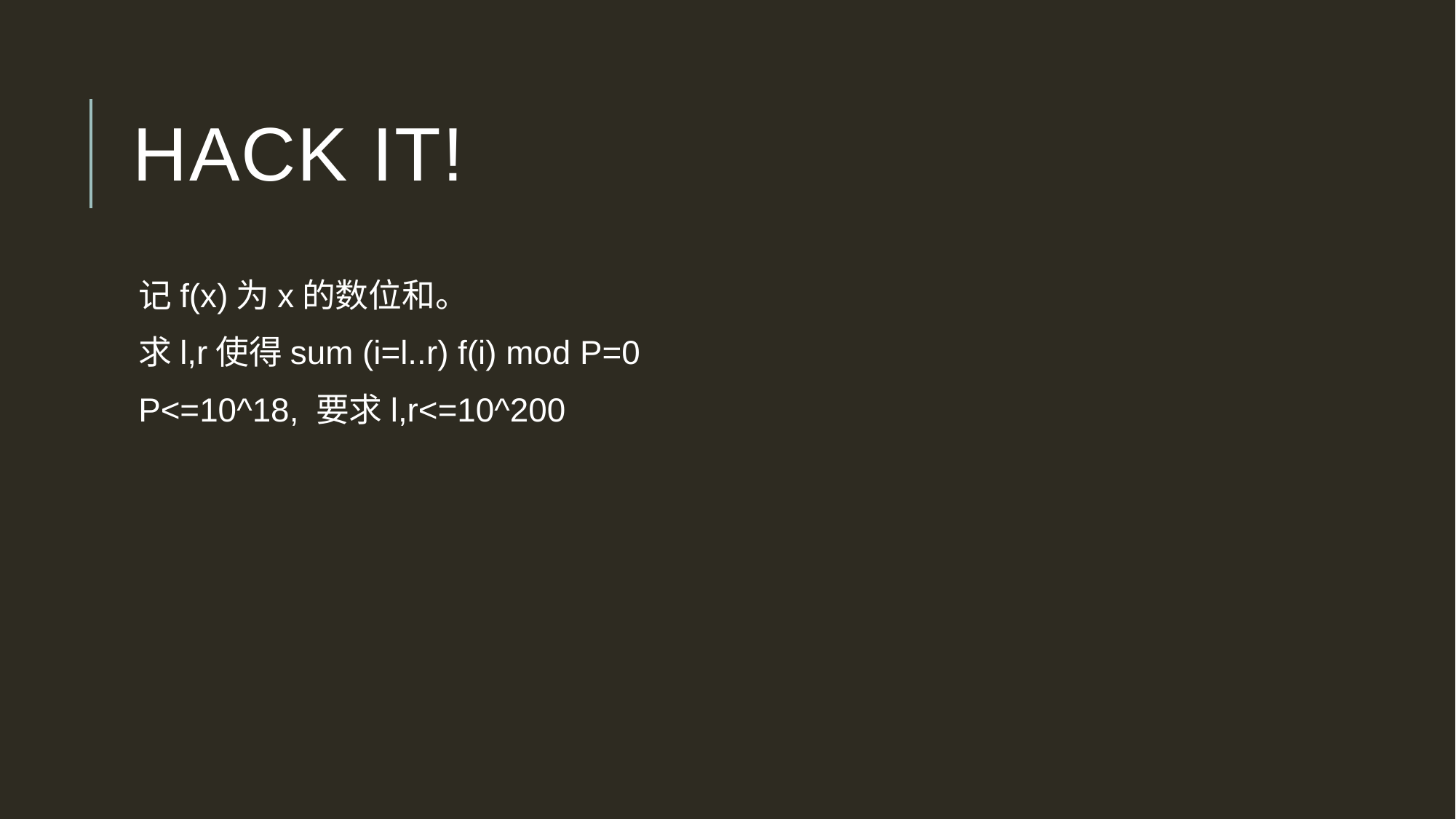

# Hack it!
记f(x)为x的数位和。
求l,r使得sum (i=l..r) f(i) mod P=0
P<=10^18, 要求l,r<=10^200